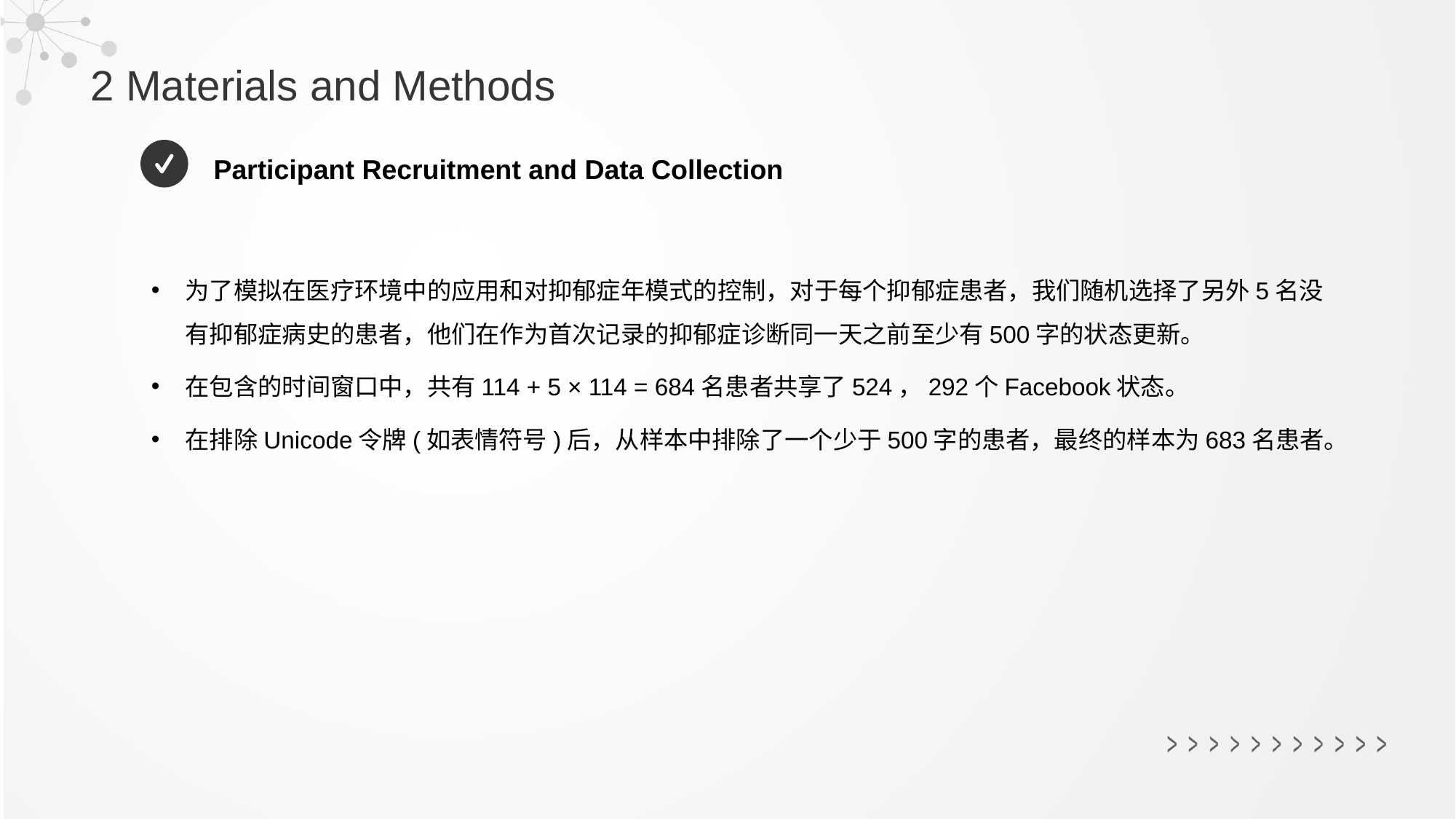

2 Materials and Methods
Participant Recruitment and Data Collection

为了模拟在医疗环境中的应用和对抑郁症年模式的控制，对于每个抑郁症患者，我们随机选择了另外5名没有抑郁症病史的患者，他们在作为首次记录的抑郁症诊断同一天之前至少有500字的状态更新。
在包含的时间窗口中，共有114 + 5 × 114 = 684名患者共享了524，292个Facebook状态。
在排除Unicode令牌(如表情符号)后，从样本中排除了一个少于500字的患者，最终的样本为683名患者。